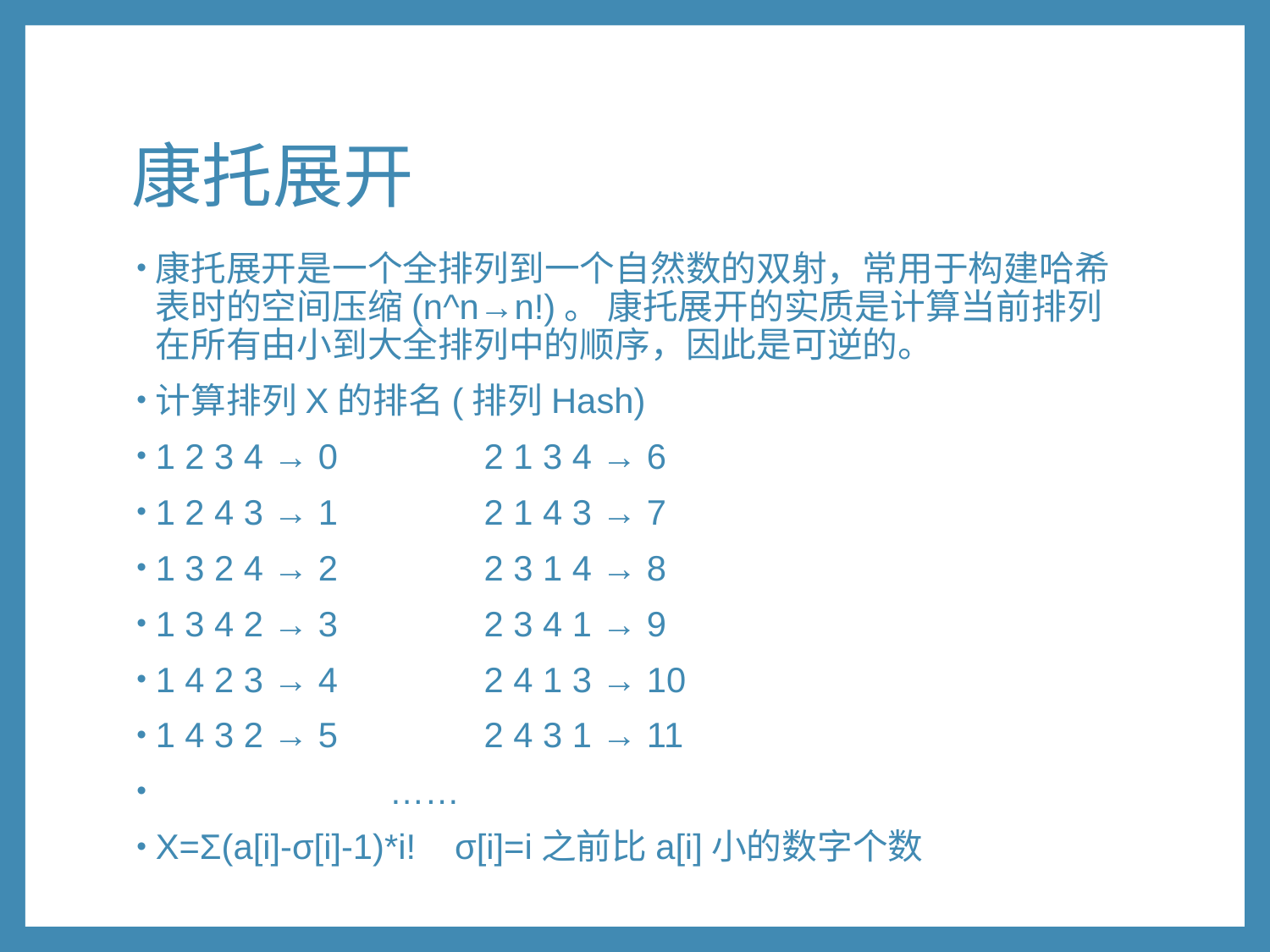

# 康托展开
康托展开是一个全排列到一个自然数的双射，常用于构建哈希表时的空间压缩(n^n→n!)。 康托展开的实质是计算当前排列在所有由小到大全排列中的顺序，因此是可逆的。
计算排列X的排名(排列Hash)
1 2 3 4 → 0               2 1 3 4 → 6
1 2 4 3 → 1               2 1 4 3 → 7
1 3 2 4 → 2               2 3 1 4 → 8
1 3 4 2 → 3               2 3 4 1 → 9
1 4 2 3 → 4               2 4 1 3 → 10
1 4 3 2 → 5               2 4 3 1 → 11
                        ……
X=Σ(a[i]-σ[i]-1)*i!    σ[i]=i之前比a[i]小的数字个数